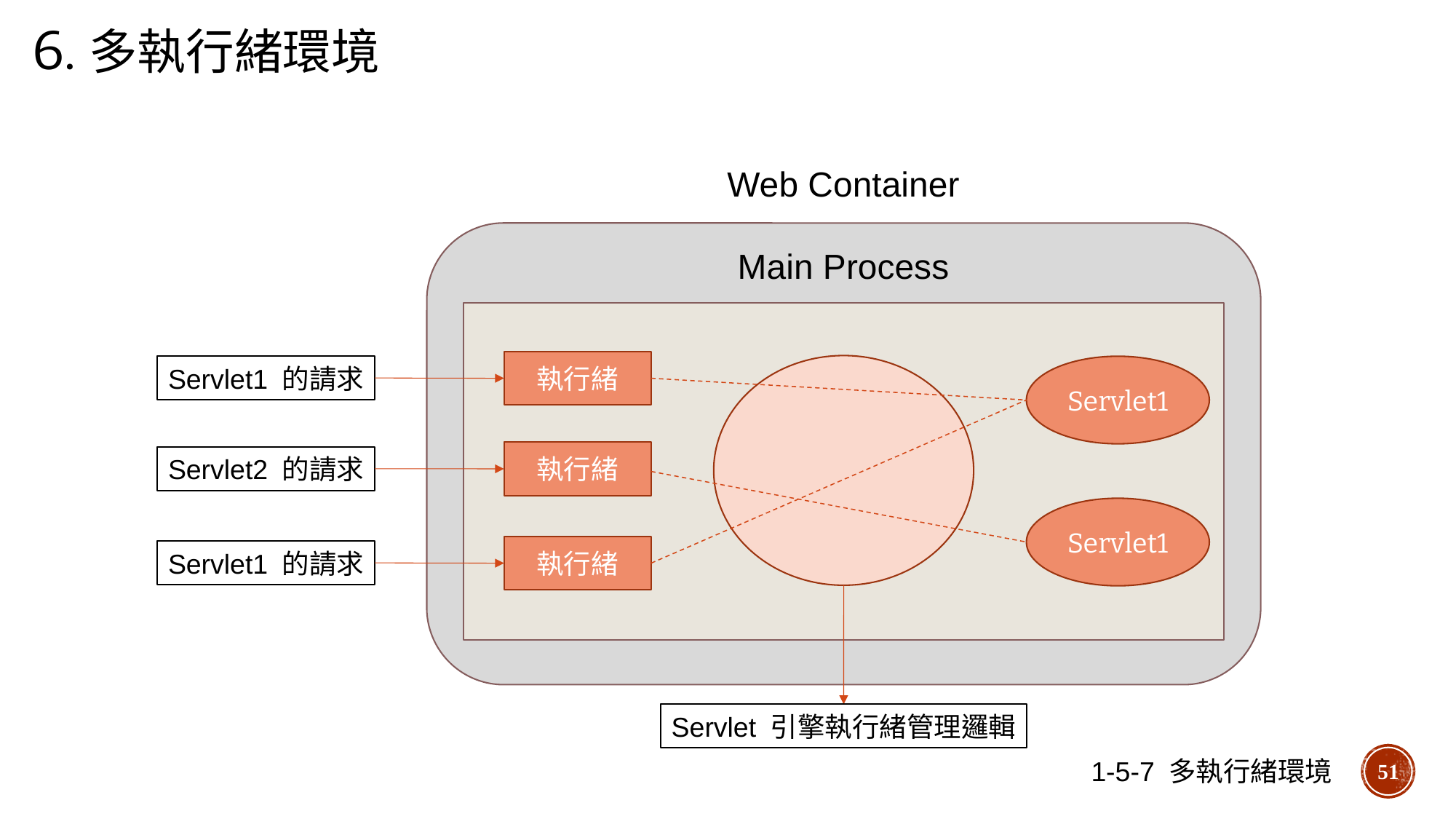

6.多執行緒環境

Web Container

Main Process

執行緒

Servlet1 的請求
Servlet1
執行緒
Servlet2 的請求
Servlet1
執行緒
Servlet1 的請求
Servlet 引擎執行緒管理邏輯
1-5-7 多執行緒環境
51